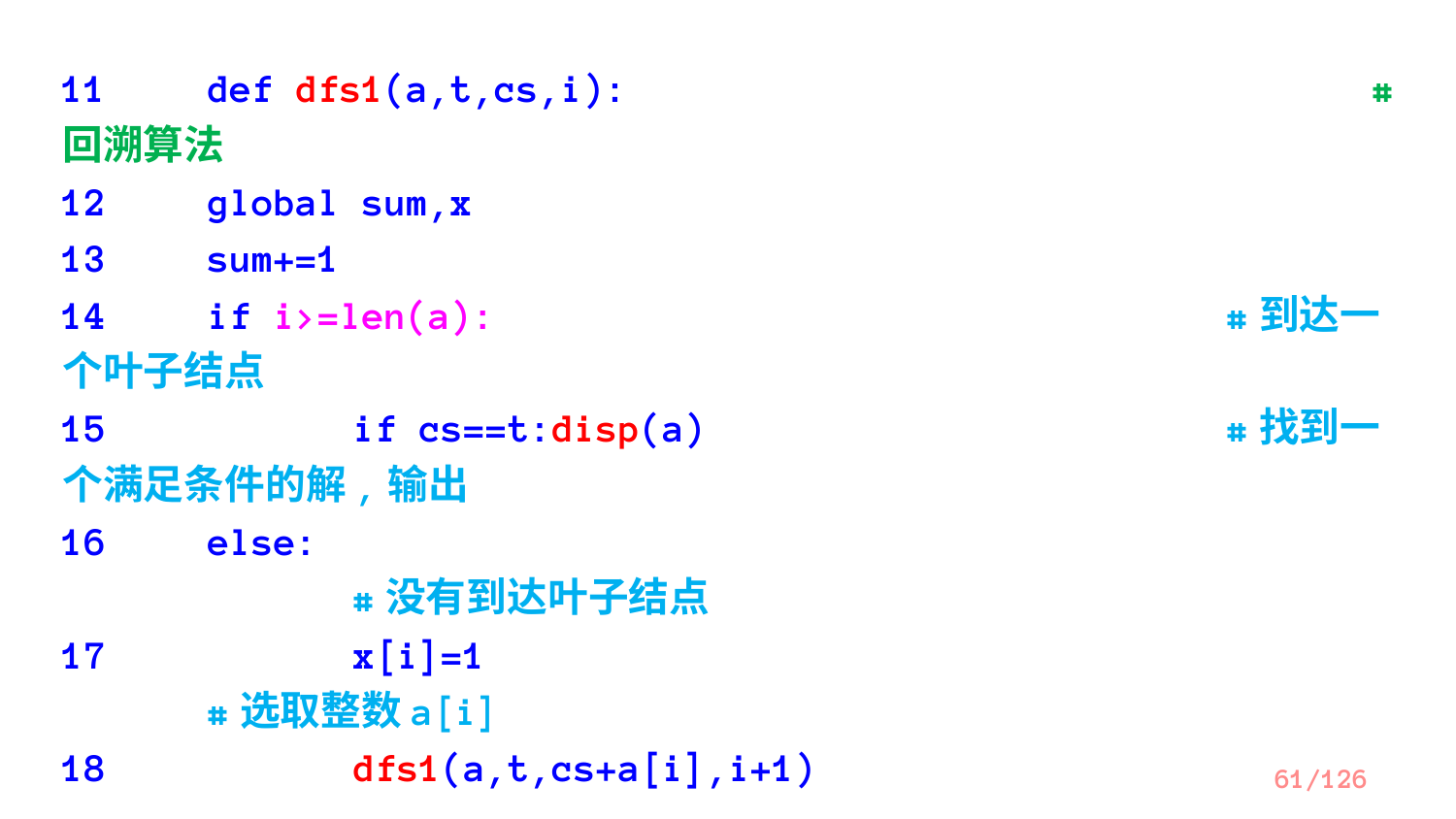

11	def dfs1(a,t,cs,i): 					#回溯算法
12  	global sum,x
13 	sum+=1
14  	if i>=len(a):						#到达一个叶子结点
15   		if cs==t:disp(a)				#找到一个满足条件的解,输出
16 	else:										#没有到达叶子结点
17   		x[i]=1								#选取整数a[i]
18   		dfs1(a,t,cs+a[i],i+1)
19   		x[i]=0								#不选取整数a[i]
20   		dfs1(a,t,cs,i+1)
61/126